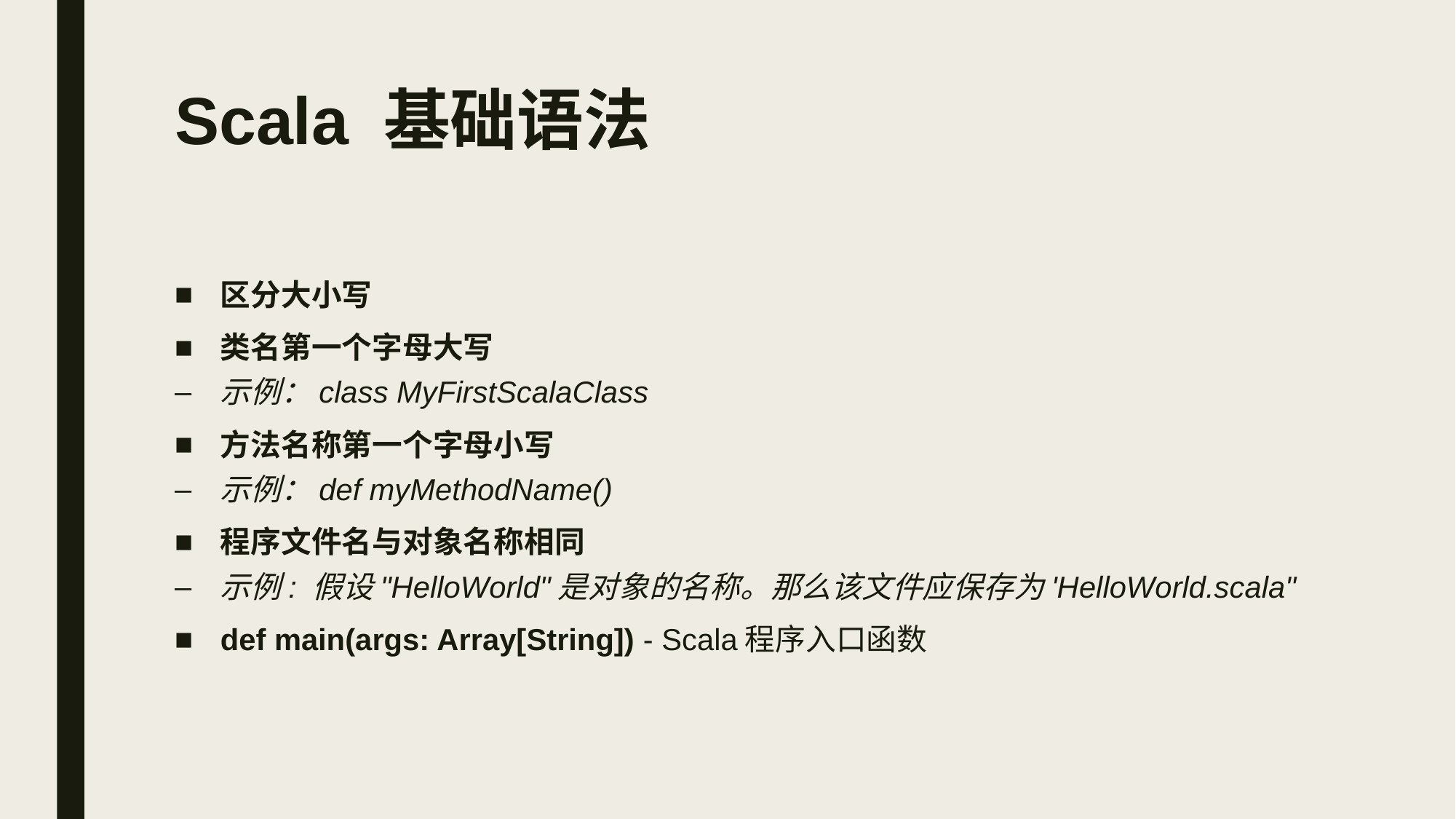

# Scala 基础语法
区分大小写
类名第一个字母大写
示例：class MyFirstScalaClass
方法名称第一个字母小写
示例：def myMethodName()
程序文件名与对象名称相同
示例: 假设"HelloWorld"是对象的名称。那么该文件应保存为'HelloWorld.scala"
def main(args: Array[String]) - Scala程序入口函数